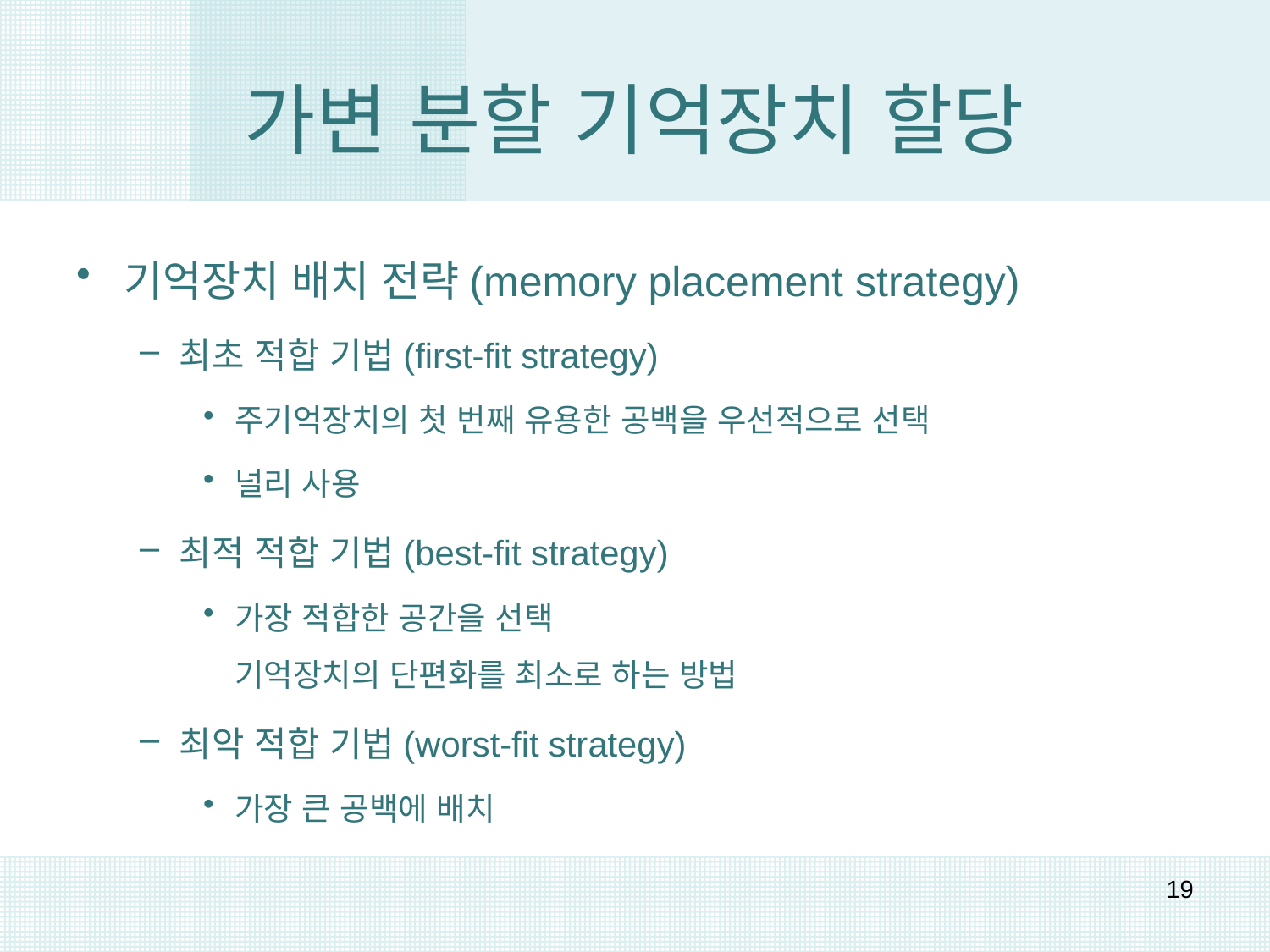

# 가변 분할 기억장치 할당
기억장치 배치 전략(memory placement strategy)
최초 적합 기법(first-fit strategy)
주기억장치의 첫 번째 유용한 공백을 우선적으로 선택
널리 사용
최적 적합 기법(best-fit strategy)
가장 적합한 공간을 선택                                                                   기억장치의 단편화를 최소로 하는 방법
최악 적합 기법(worst-fit strategy)
가장 큰 공백에 배치

19